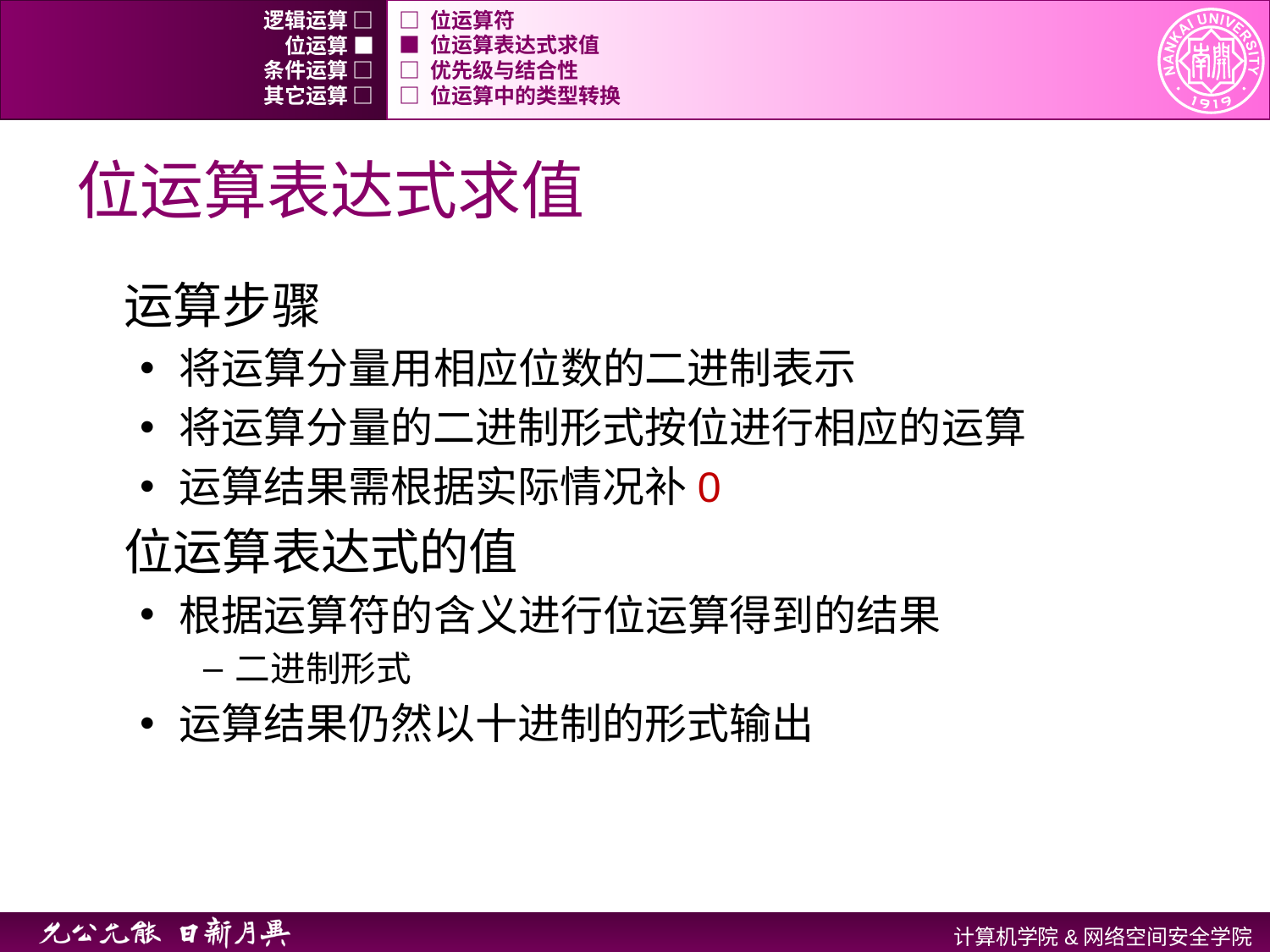

逻辑运算 □
□ 位运算符
位运算 ■
■ 位运算表达式求值
条件运算 □
□ 优先级与结合性
其它运算 □
□ 位运算中的类型转换

# 位运算表达式求值
运算步骤
将运算分量用相应位数的二进制表示
将运算分量的二进制形式按位进行相应的运算
运算结果需根据实际情况补0
位运算表达式的值
根据运算符的含义进行位运算得到的结果
二进制形式
运算结果仍然以十进制的形式输出